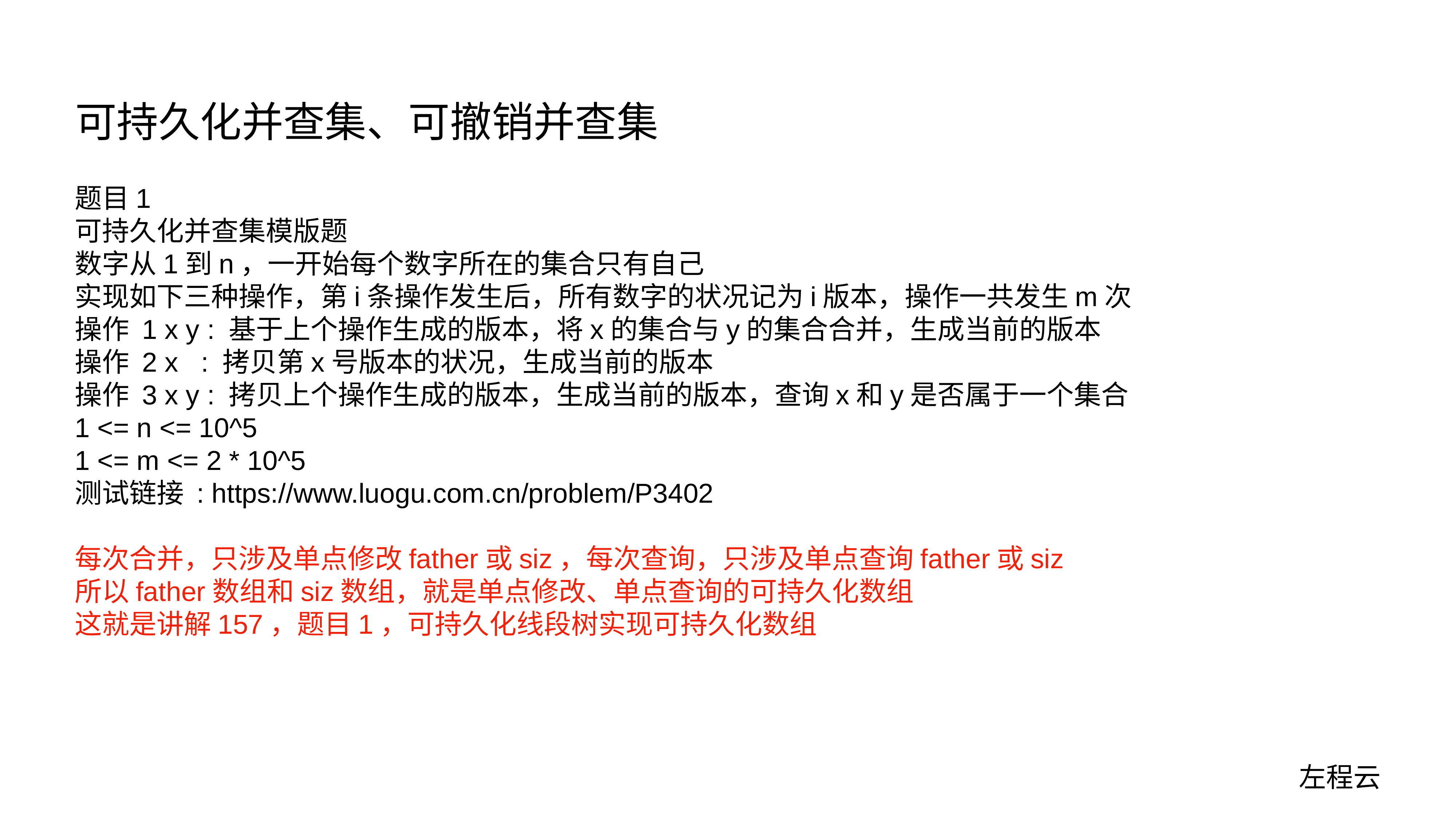

# 可持久化并查集、可撤销并查集
题目1
可持久化并查集模版题
数字从1到n，一开始每个数字所在的集合只有自己
实现如下三种操作，第i条操作发生后，所有数字的状况记为i版本，操作一共发生m次
操作 1 x y : 基于上个操作生成的版本，将x的集合与y的集合合并，生成当前的版本
操作 2 x   : 拷贝第x号版本的状况，生成当前的版本
操作 3 x y : 拷贝上个操作生成的版本，生成当前的版本，查询x和y是否属于一个集合
1 <= n <= 10^5
1 <= m <= 2 * 10^5
测试链接 : https://www.luogu.com.cn/problem/P3402

每次合并，只涉及单点修改father或siz，每次查询，只涉及单点查询father或siz
所以father数组和siz数组，就是单点修改、单点查询的可持久化数组
这就是讲解157，题目1，可持久化线段树实现可持久化数组
左程云